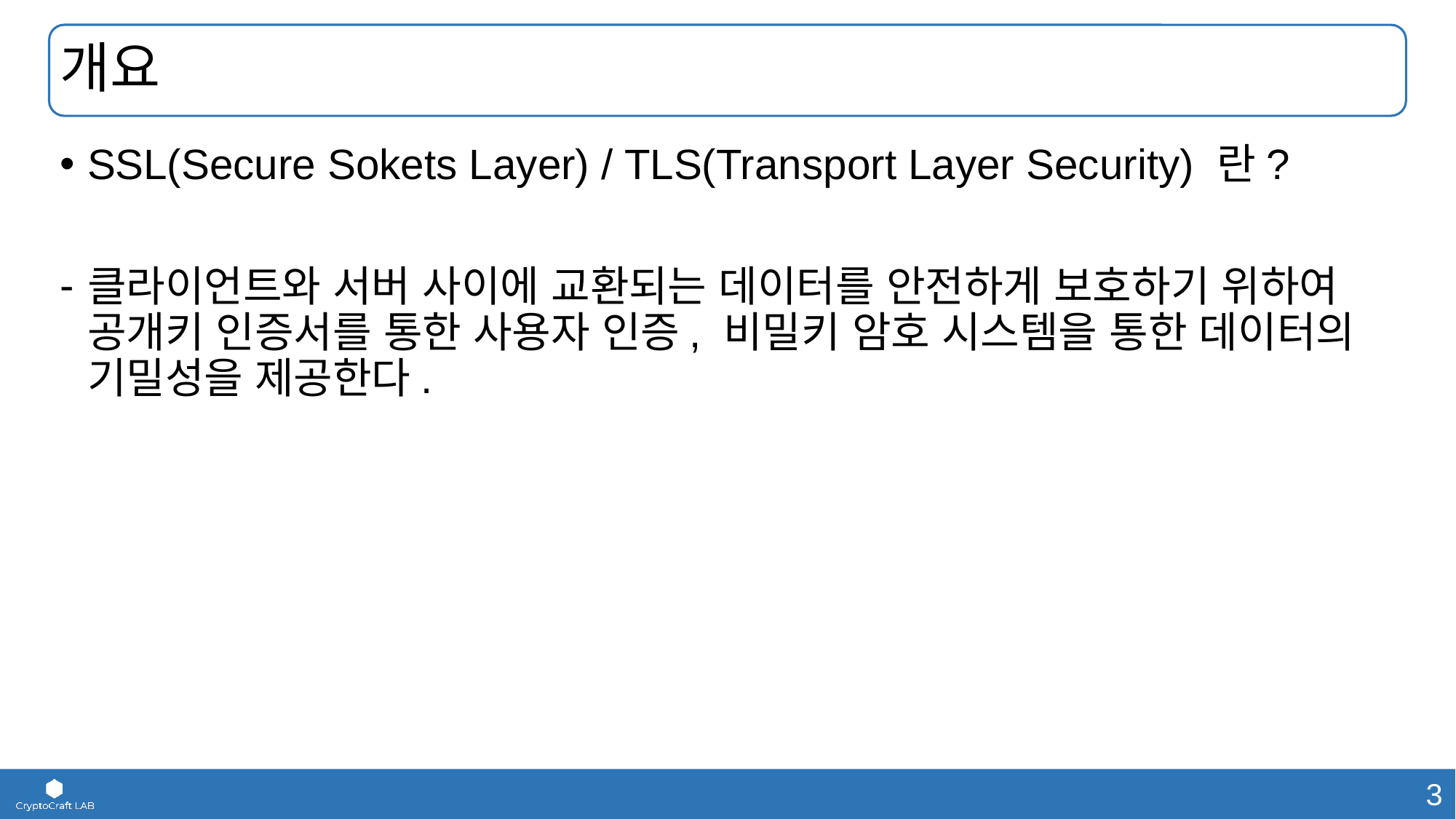

# 개요
SSL(Secure Sokets Layer) / TLS(Transport Layer Security) 란?

클라이언트와 서버 사이에 교환되는 데이터를 안전하게 보호하기 위하여 공개키 인증서를 통한 사용자 인증, 비밀키 암호 시스템을 통한 데이터의 기밀성을 제공한다.